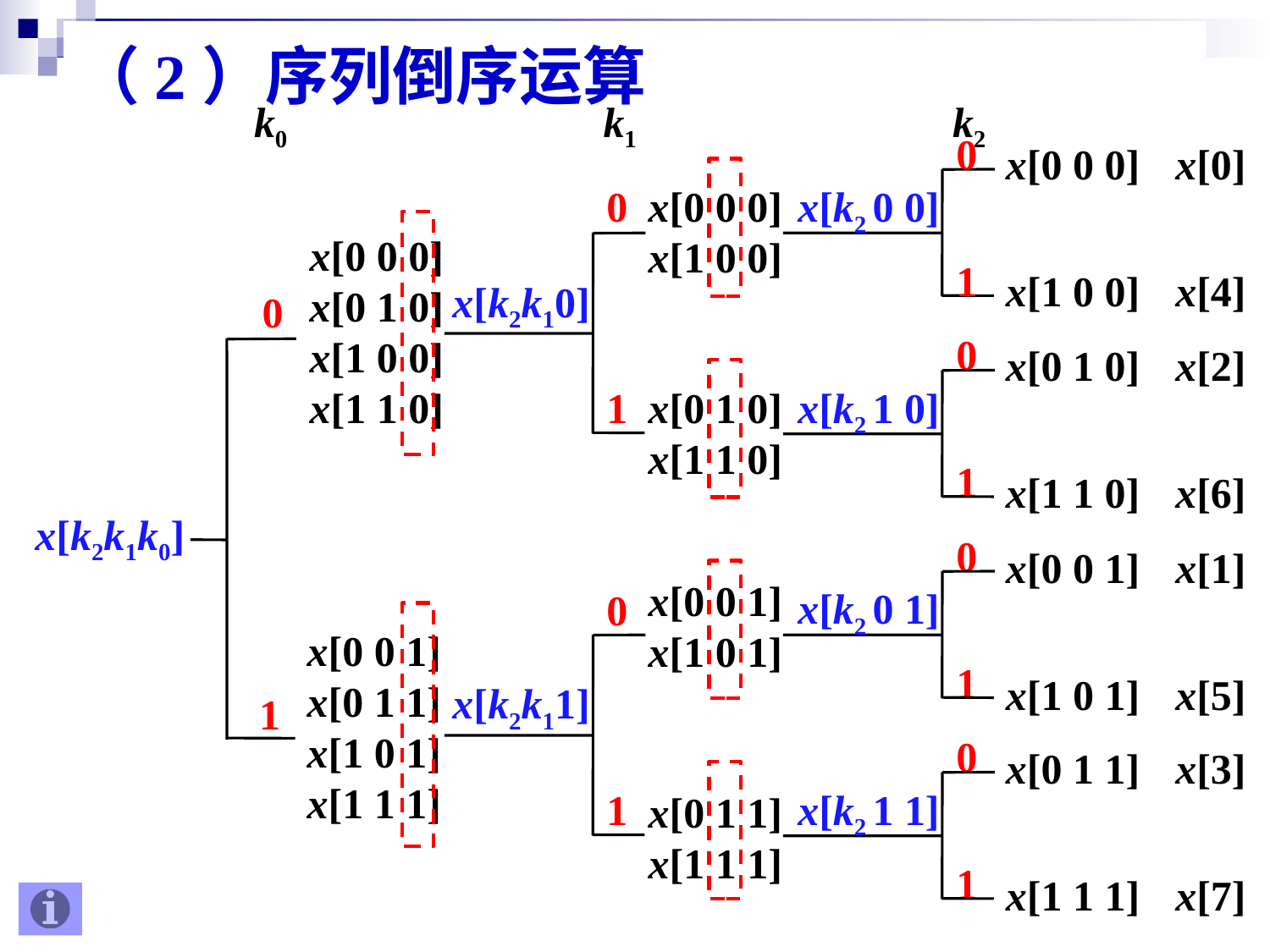

（2）序列倒序运算
k0
k1
k2
0
x[0 0 0]
x[0]
x[4]
x[2]
x[6]
x[1]
x[5]
x[3]
x[7]

0
x[0 0 0]
x[1 0 0]
x[k2 0 0]

x[0 0 0]
x[0 1 0]
x[1 0 0]
x[1 1 0]

1
x[1 0 0]
x[k2k10]
0
0

x[0 1 0]

1
x[0 1 0]
x[1 1 0]
x[k2 1 0]
1
x[1 1 0]
x[k2k1k0]
0
x[0 0 1]

x[0 0 1]
x[1 0 1]
x[k2 0 1]
0

x[0 0 1]
x[0 1 1]
x[1 0 1]
x[1 1 1]

1
x[1 0 1]
x[k2k11]
1
0
x[0 1 1]

1
x[k2 1 1]
x[0 1 1]
x[1 1 1]
1
x[1 1 1]